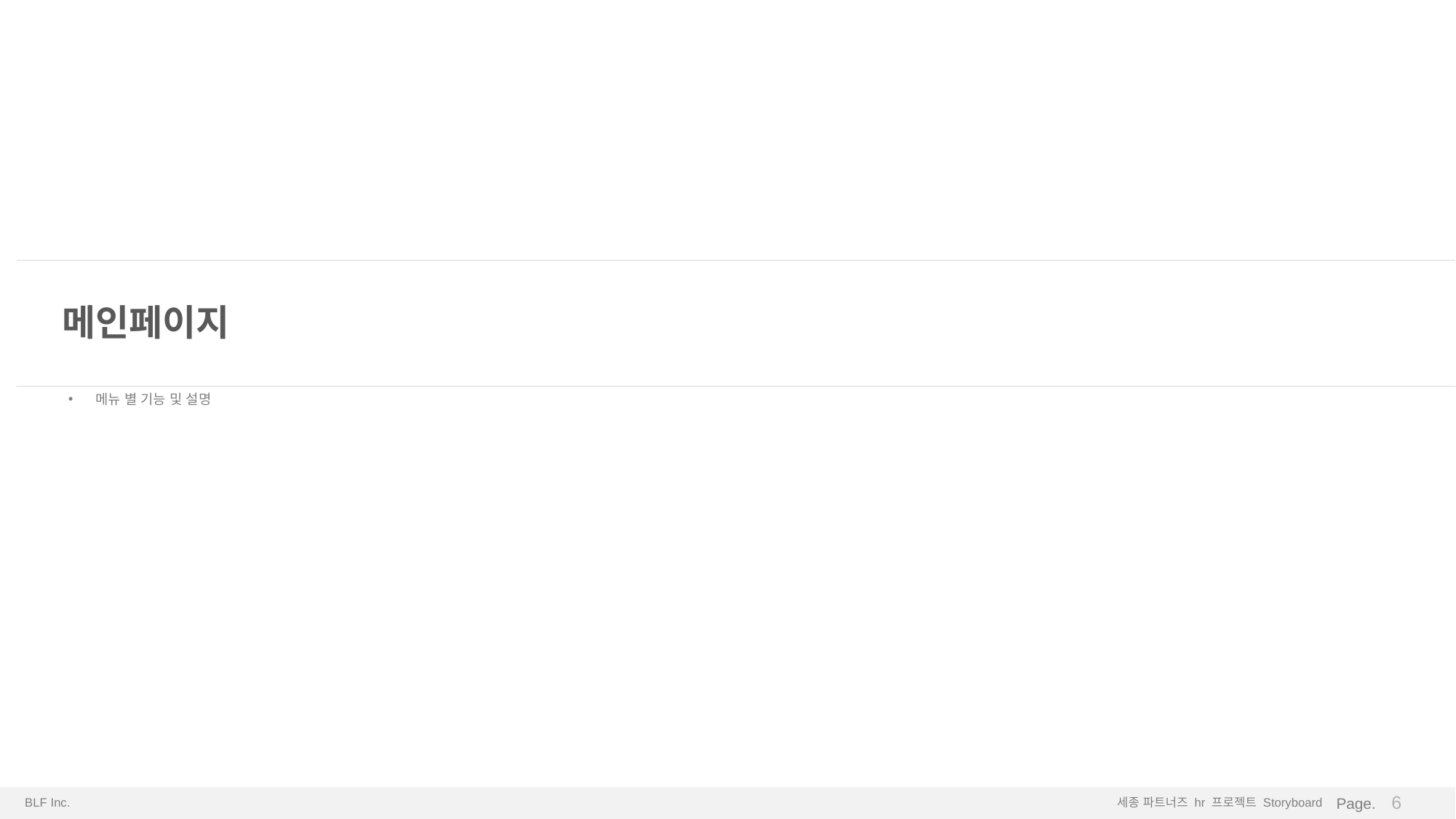

메인페이지
메뉴 별 기능 및 설명

6